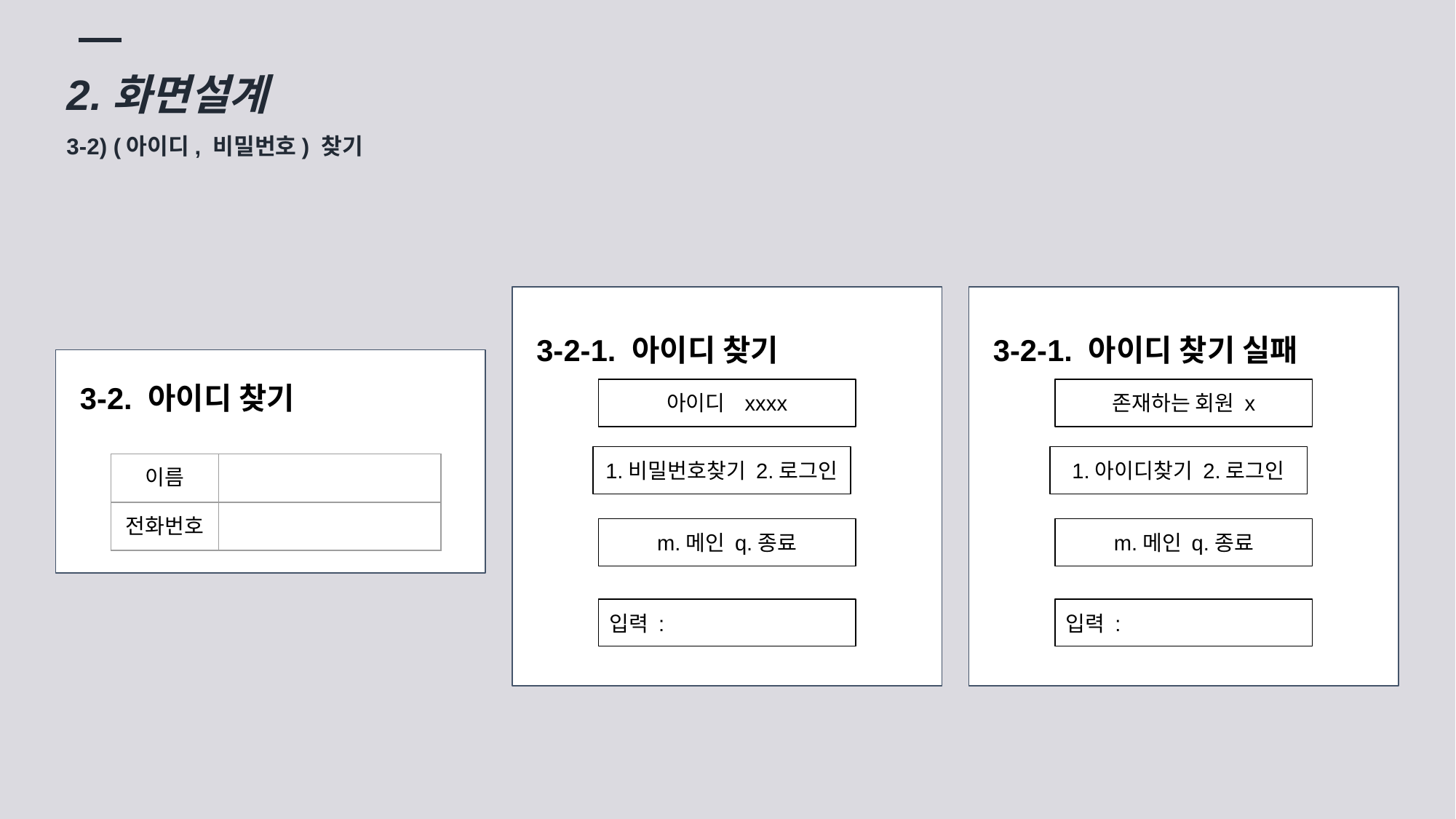

2.화면설계
3-2) (아이디, 비밀번호) 찾기

3-2-1. 아이디 찾기

3-2-1. 아이디 찾기 실패

3-2. 아이디 찾기
아이디   xxxx
존재하는 회원 x
1.비밀번호찾기 2.로그인
1.아이디찾기 2.로그인
| 이름 |  |  |
| --- | --- | --- |
| 전화번호 |  |  |
m.메인 q.종료
m.메인 q.종료
입력 :
입력 :